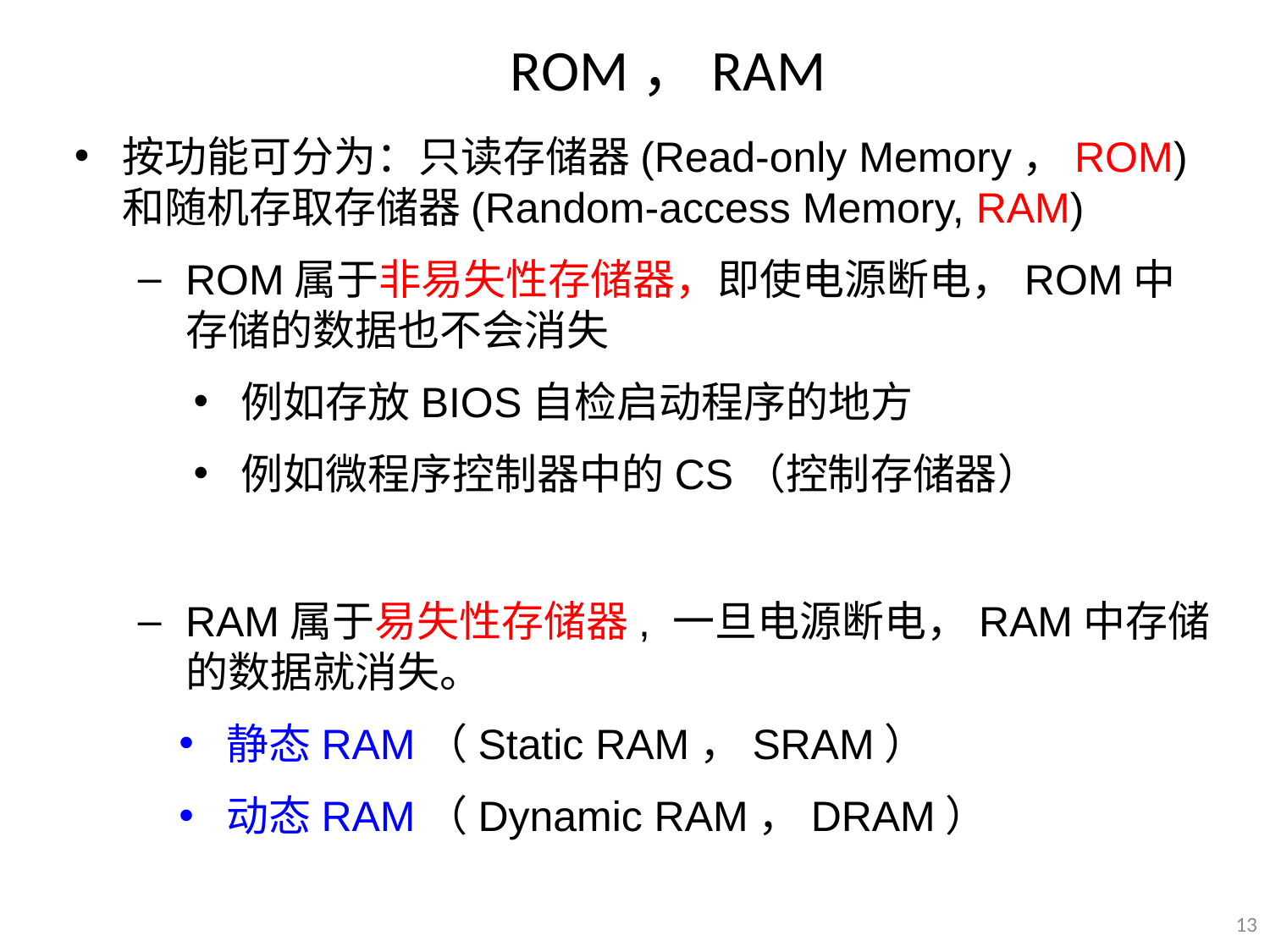

# ROM，RAM
按功能可分为：只读存储器(Read-only Memory，ROM)和随机存取存储器(Random-access Memory, RAM)
ROM属于非易失性存储器，即使电源断电，ROM中存储的数据也不会消失
例如存放BIOS自检启动程序的地方
例如微程序控制器中的CS（控制存储器）

RAM属于易失性存储器, 一旦电源断电，RAM中存储的数据就消失。
静态RAM（Static RAM，SRAM）
动态RAM（Dynamic RAM，DRAM）
13